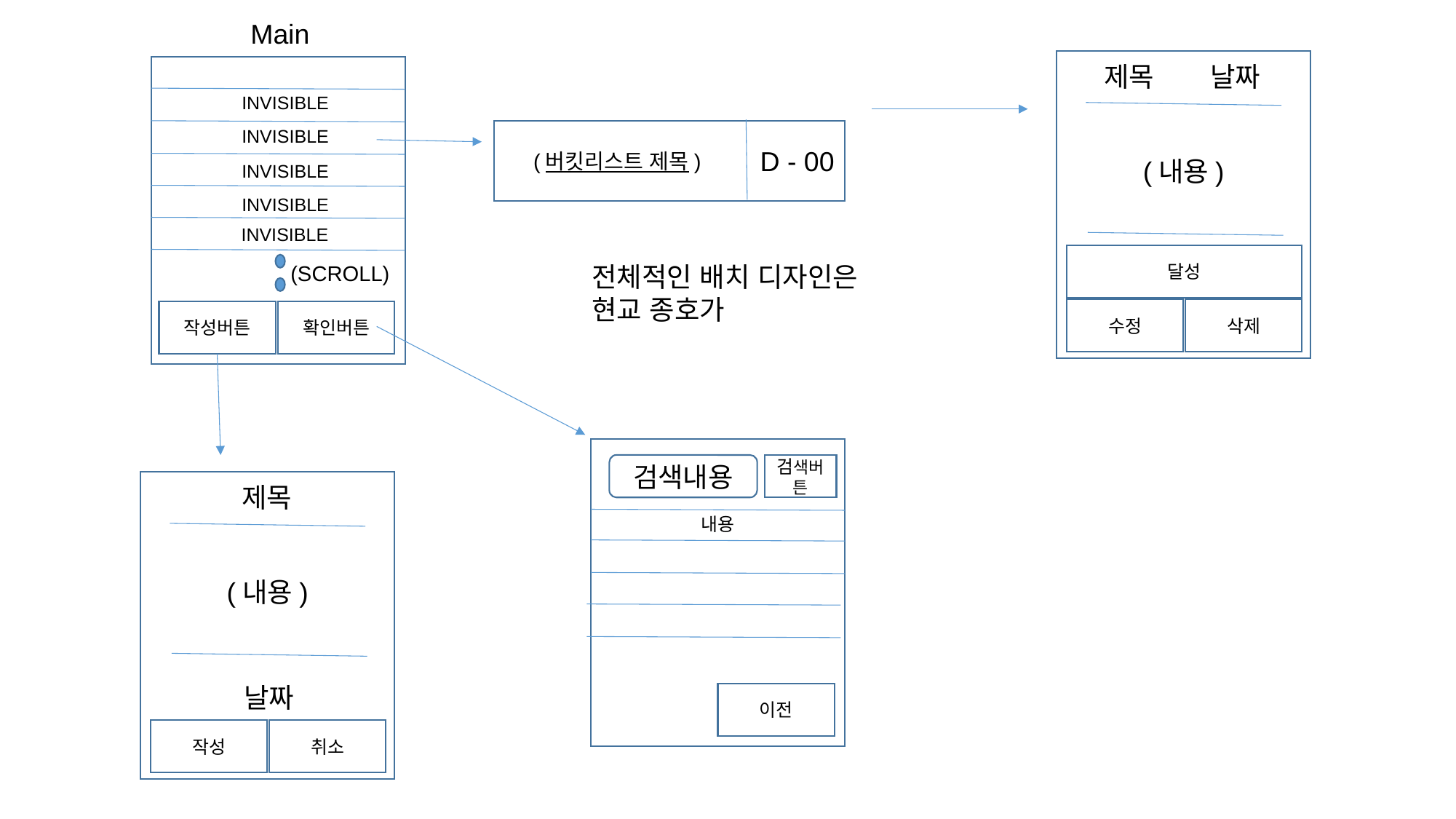

Main

제목
날짜

INVISIBLE
INVISIBLE

D - 00
(버킷리스트 제목)
(내용)
INVISIBLE
INVISIBLE
INVISIBLE
달성

(SCROLL)
전체적인 배치 디자인은
현교 종호가

수정
삭제
작성버튼
확인버튼

검색내용
검색버튼

제목
내용
(내용)
날짜
이전
작성
취소